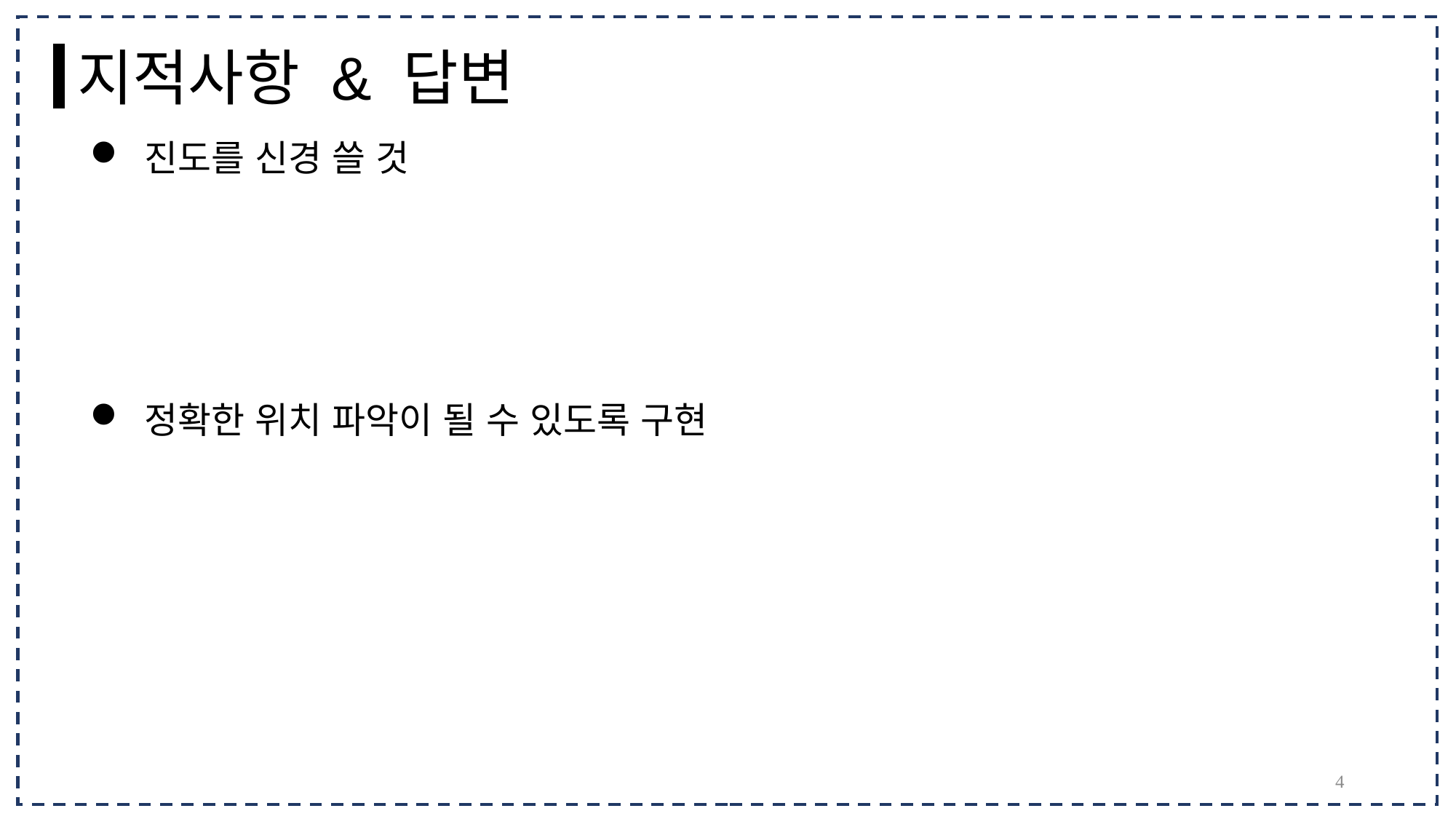

지적사항 & 답변

진도를 신경 쓸 것

정확한 위치 파악이 될 수 있도록 구현
4